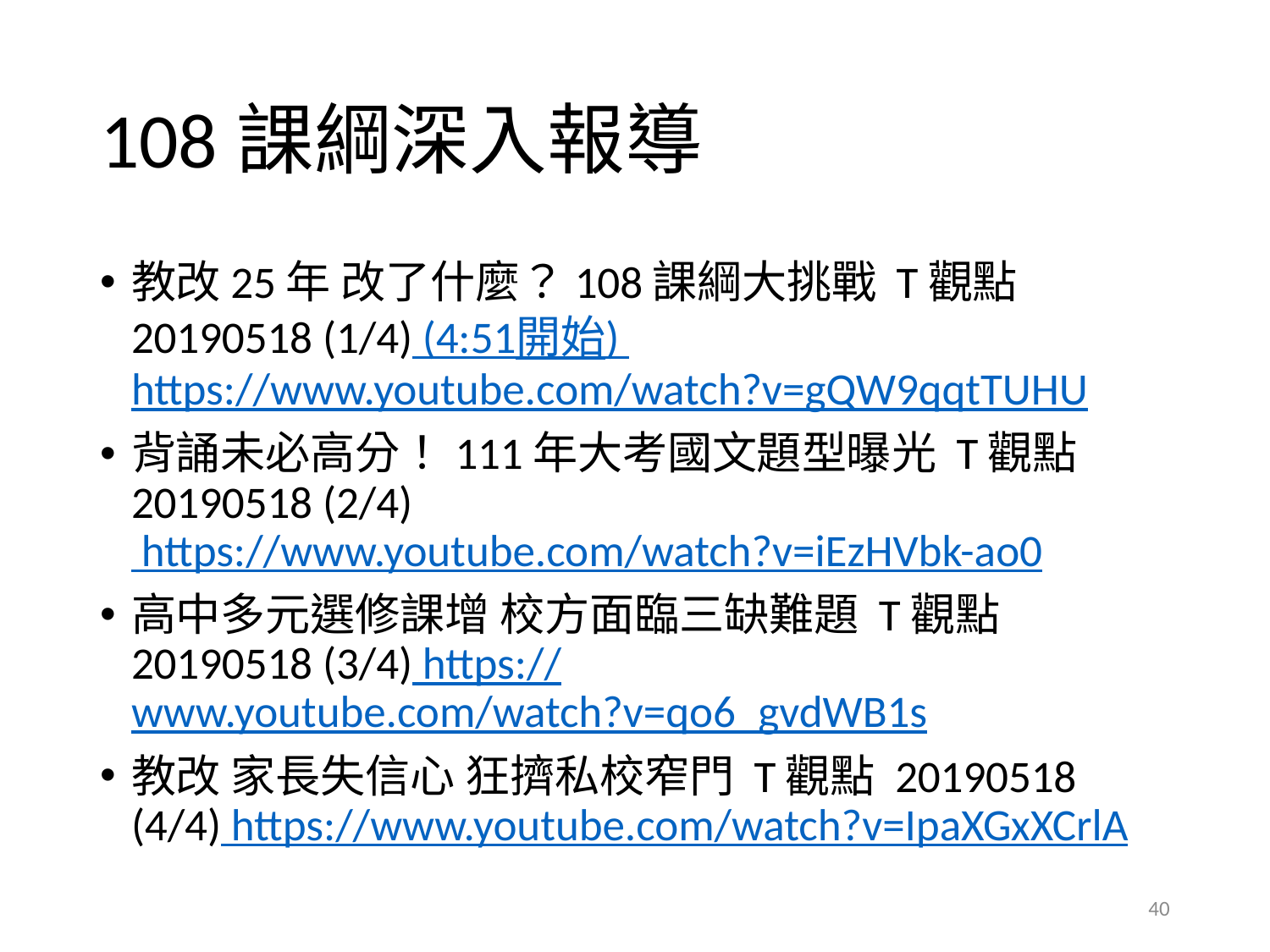

# 108課綱深入報導
教改25年 改了什麼？108課綱大挑戰 T觀點 20190518 (1/4) (4:51開始) https://www.youtube.com/watch?v=gQW9qqtTUHU
背誦未必高分！111年大考國文題型曝光 T觀點 20190518 (2/4) https://www.youtube.com/watch?v=iEzHVbk-ao0
高中多元選修課增 校方面臨三缺難題 T觀點 20190518 (3/4) https://www.youtube.com/watch?v=qo6_gvdWB1s
教改 家長失信心 狂擠私校窄門 T觀點 20190518 (4/4) https://www.youtube.com/watch?v=IpaXGxXCrlA

40